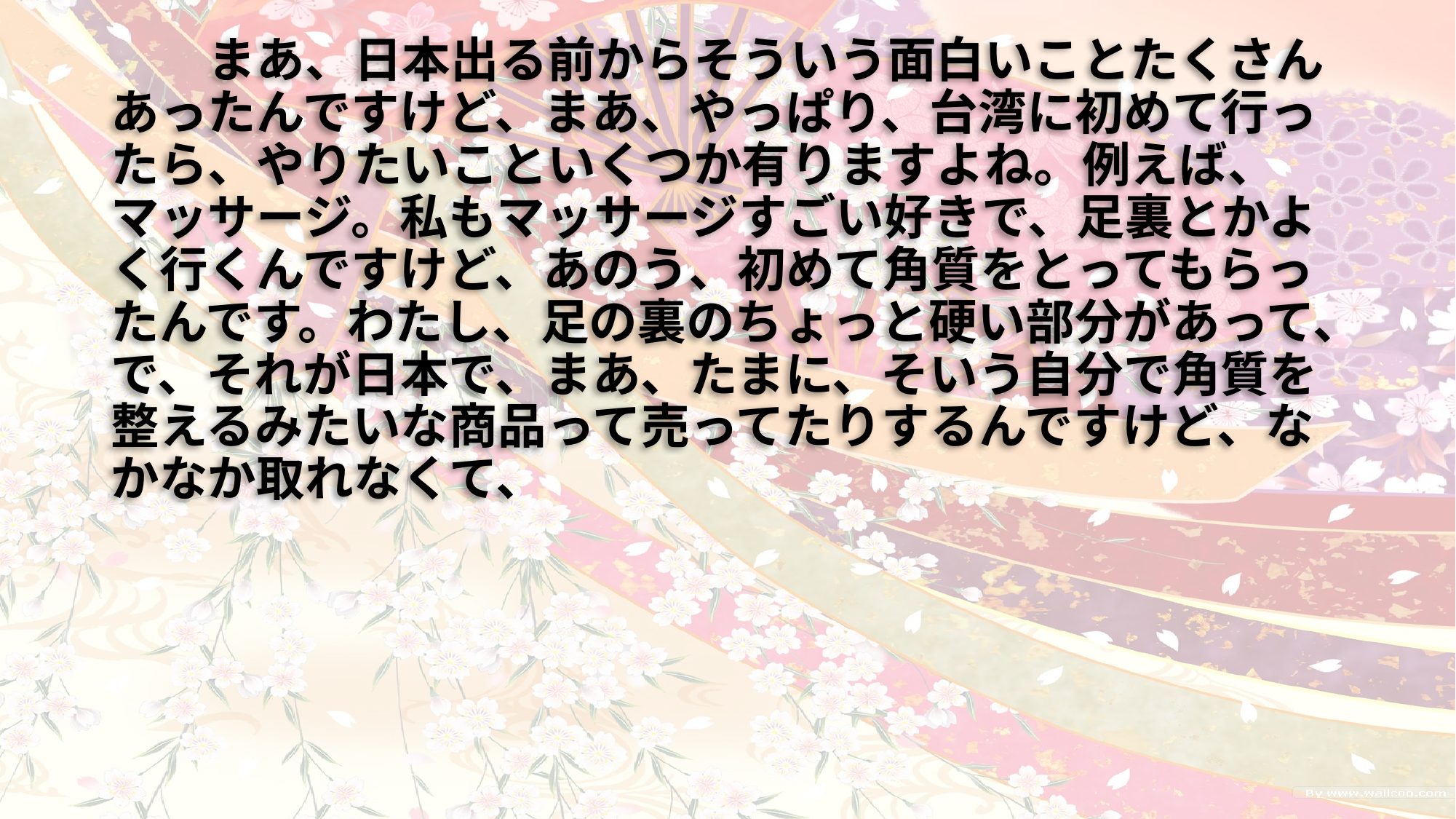

まあ、日本出る前からそういう面白いことたくさんあったんですけど、まあ、やっぱり、台湾に初めて行ったら、やりたいこといくつか有りますよね。例えば、マッサージ。私もマッサージすごい好きで、足裏とかよく行くんですけど、あのう、初めて角質をとってもらったんです。わたし、足の裏のちょっと硬い部分があって、で、それが日本で、まあ、たまに、そいう自分で角質を整えるみたいな商品って売ってたりするんですけど、なかなか取れなくて、